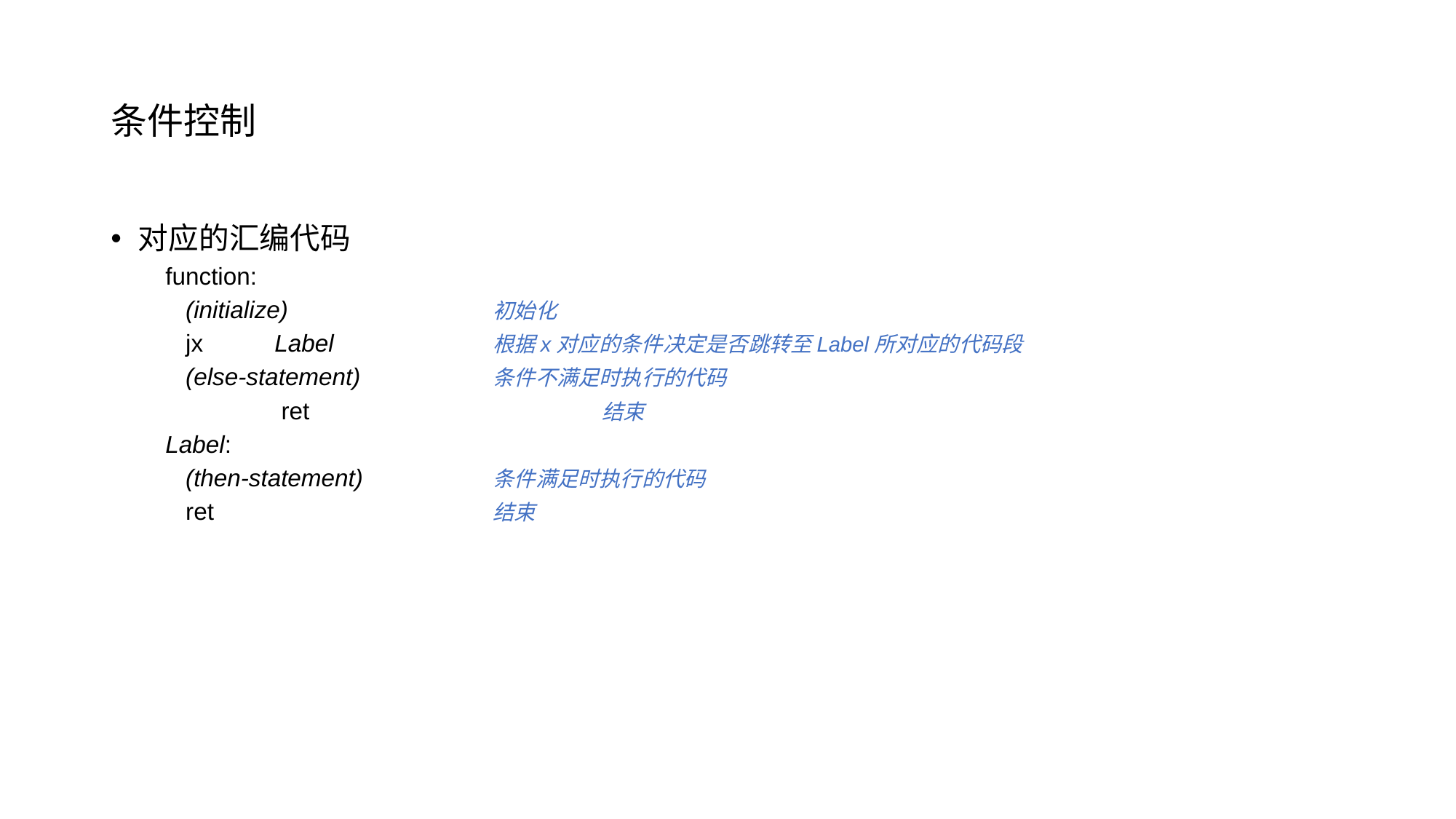

# 条件控制
对应的汇编代码
function:
   (initialize)    		初始化
   jx 	Label   		根据x对应的条件决定是否跳转至Label所对应的代码段
   (else-statement)		条件不满足时执行的代码
	 ret             		结束
Label:
   (then-statement)		条件满足时执行的代码
   ret             		结束